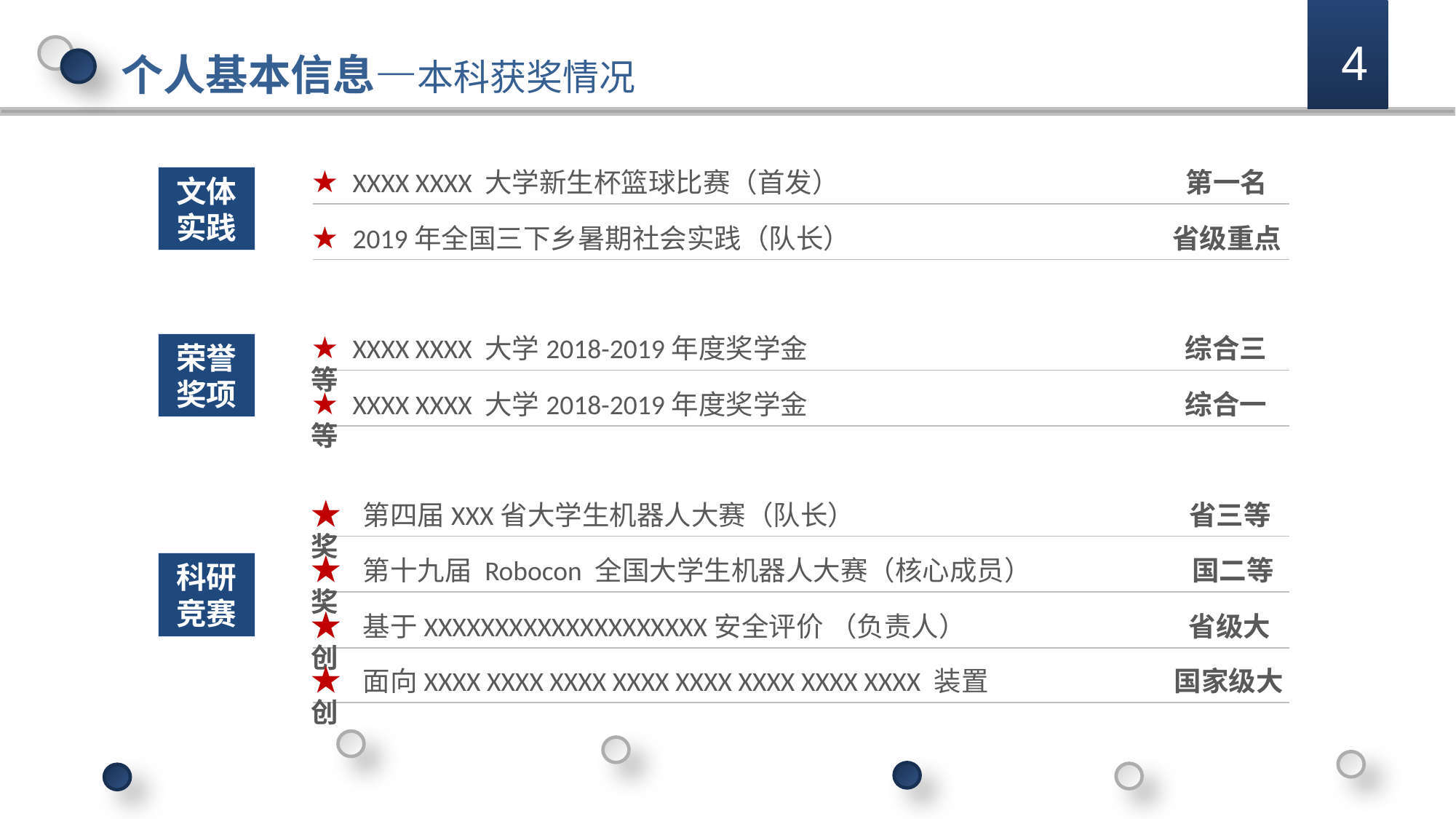

个人基本信息—本科获奖情况
4
★  XXXX XXXX 大学新生杯篮球比赛（首发）                                                        第一名
★  2019年全国三下乡暑期社会实践（队长）                                                    省级重点
文体实践
★  XXXX XXXX 大学2018-2019年度奖学金                                                             综合三等
★  XXXX XXXX 大学2018-2019年度奖学金                                                             综合一等
荣誉奖项
★  第四届XXX省大学生机器人大赛（队长）                                                      省三等奖
★  第十九届 Robocon 全国大学生机器人大赛（核心成员）                          国二等奖
★  基于XXXXXXXXXXXXXXXXXXXX安全评价 （负责人）                                    省级大创
★  面向XXXX XXXX XXXX XXXX XXXX XXXX XXXX XXXX 装置                              国家级大创
科研竞赛